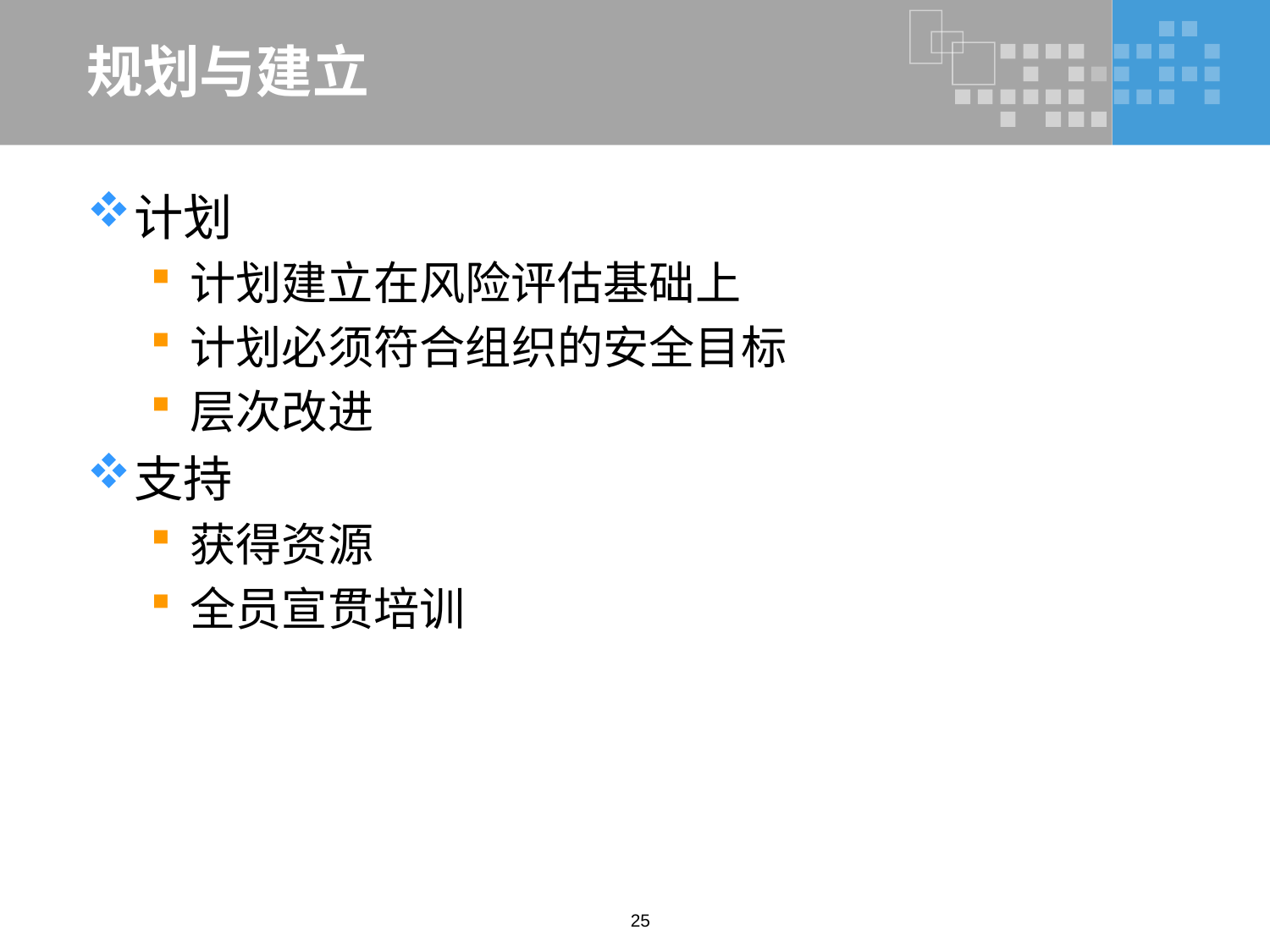

# 规划与建立
计划
计划建立在风险评估基础上
计划必须符合组织的安全目标
层次改进
支持
获得资源
全员宣贯培训
25